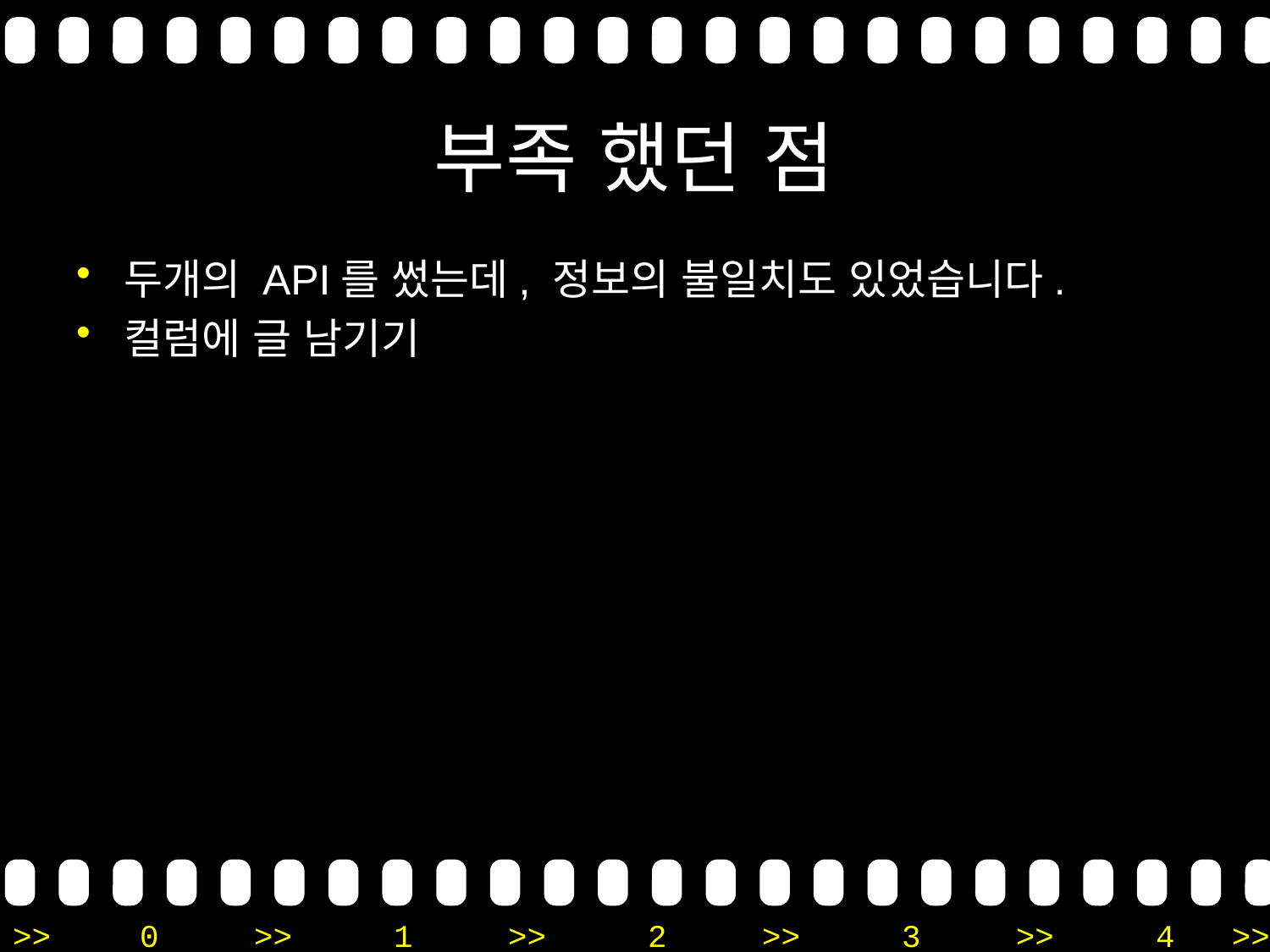

# 부족 했던 점
두개의 API를 썼는데, 정보의 불일치도 있었습니다.
컬럼에 글 남기기